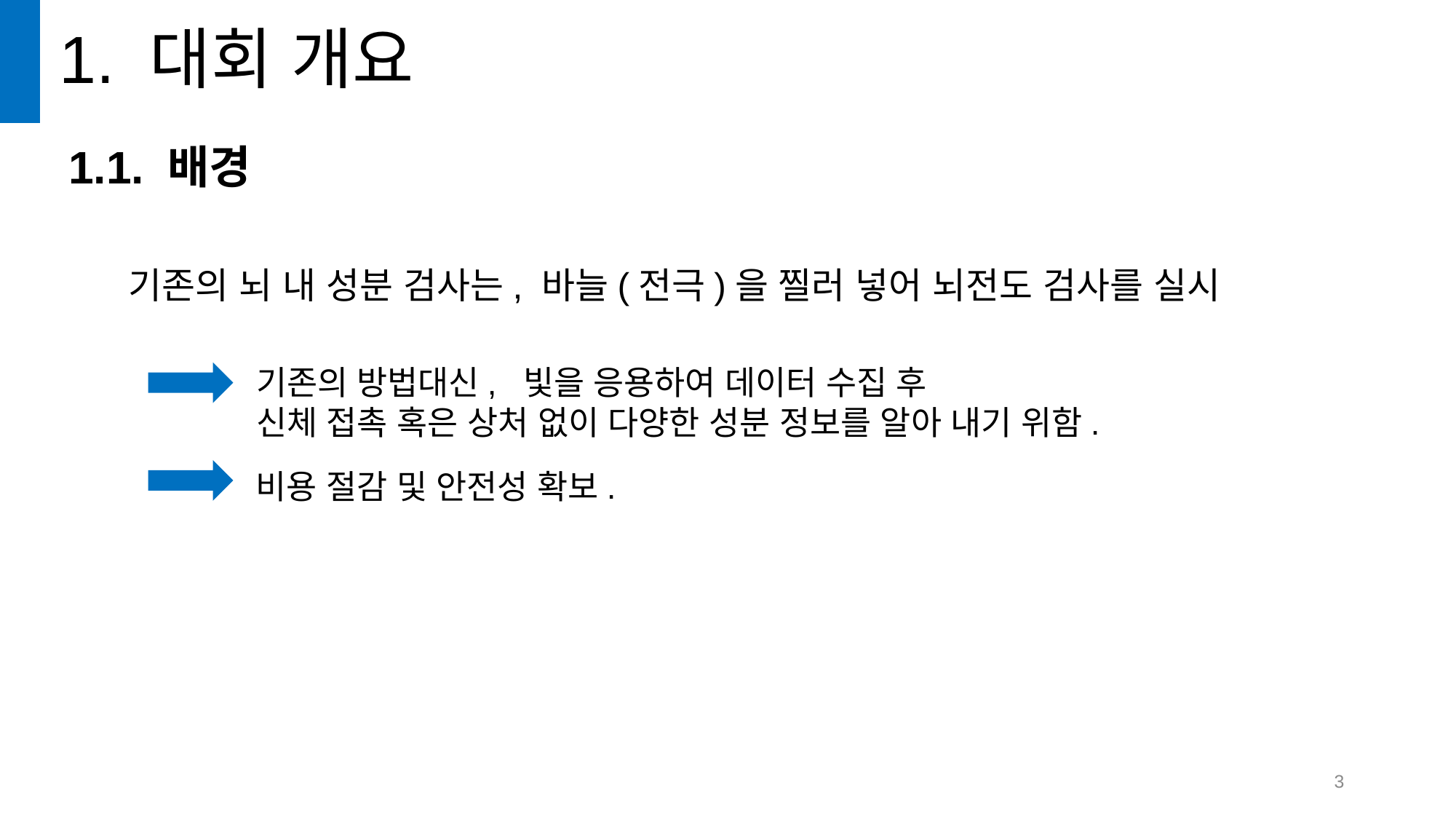

# 1. 대회 개요
1.1. 배경
기존의 뇌 내 성분 검사는, 바늘(전극)을 찔러 넣어 뇌전도 검사를 실시
기존의 방법대신,  빛을 응용하여 데이터 수집 후
신체 접촉 혹은 상처 없이 다양한 성분 정보를 알아 내기 위함.
비용 절감 및 안전성 확보.

3